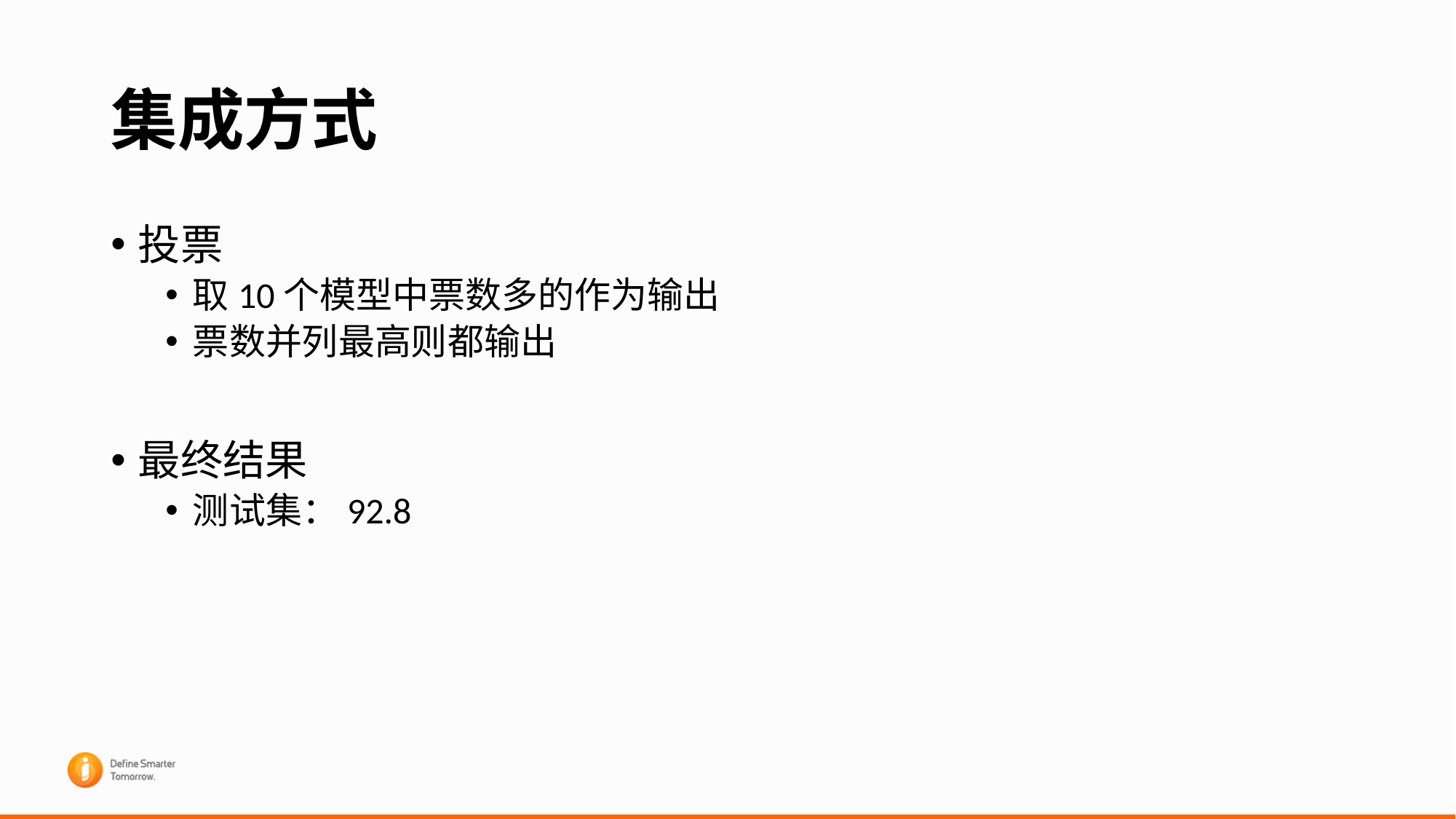

# 集成方式
投票
取10个模型中票数多的作为输出
票数并列最高则都输出

最终结果
测试集：92.8